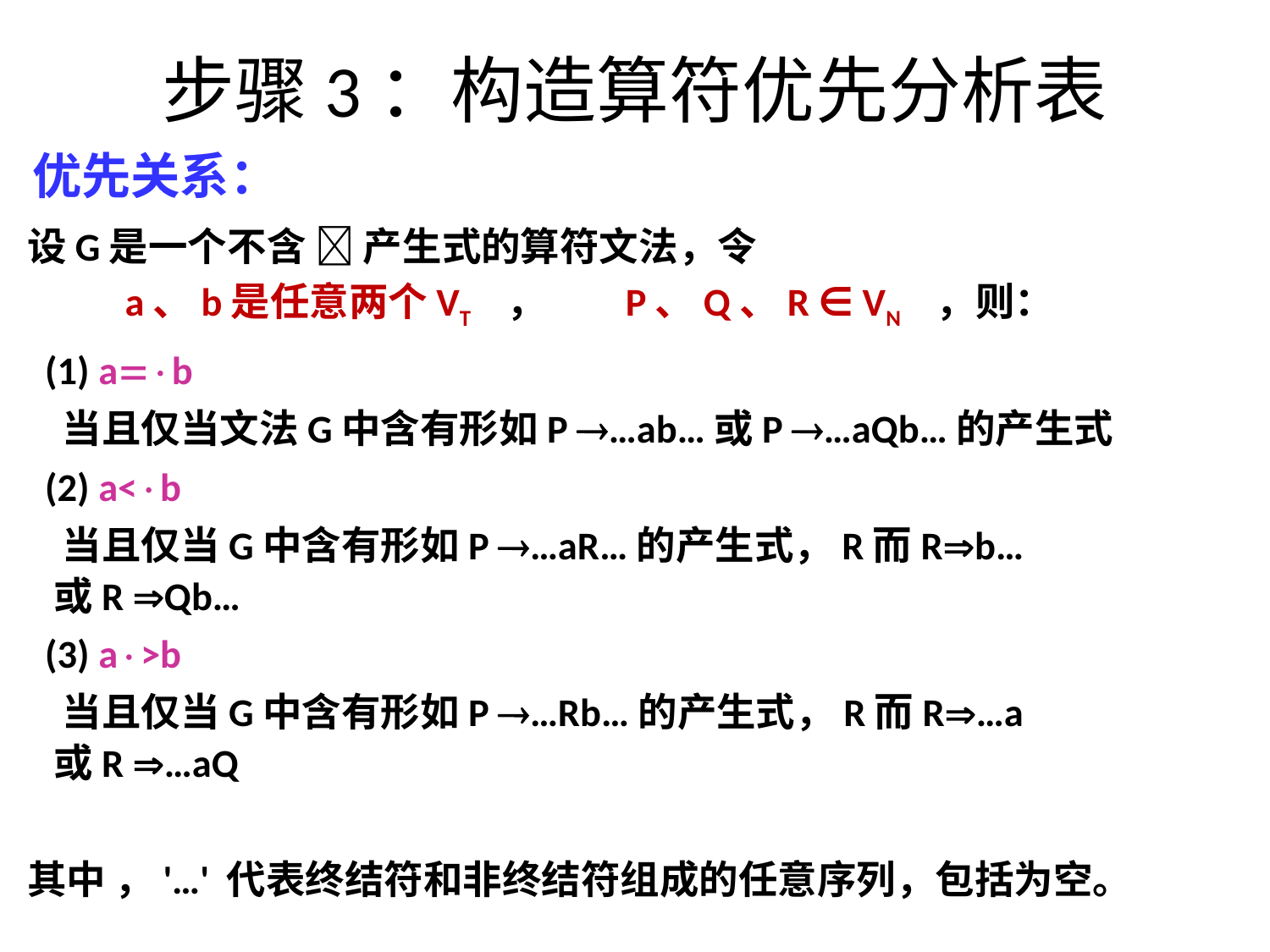

# 步骤3：构造算符优先分析表
优先关系：
设G是一个不含 ε 产生式的算符文法，令
          a、b是任意两个VT      ，        P、Q、R ∈ VN   ，则：
  (1) a=⋅b
   当且仅当文法G中含有形如P →…ab…或P →…aQb…的产生式
  (2) a<⋅b
   当且仅当G中含有形如P →…aR…的产生式，R而R⇒b…
  或R ⇒Qb…
  (3) a⋅>b
   当且仅当G中含有形如P →…Rb…的产生式，R而R⇒…a
  或R ⇒…aQ

其中 ，'…' 代表终结符和非终结符组成的任意序列，包括为空。